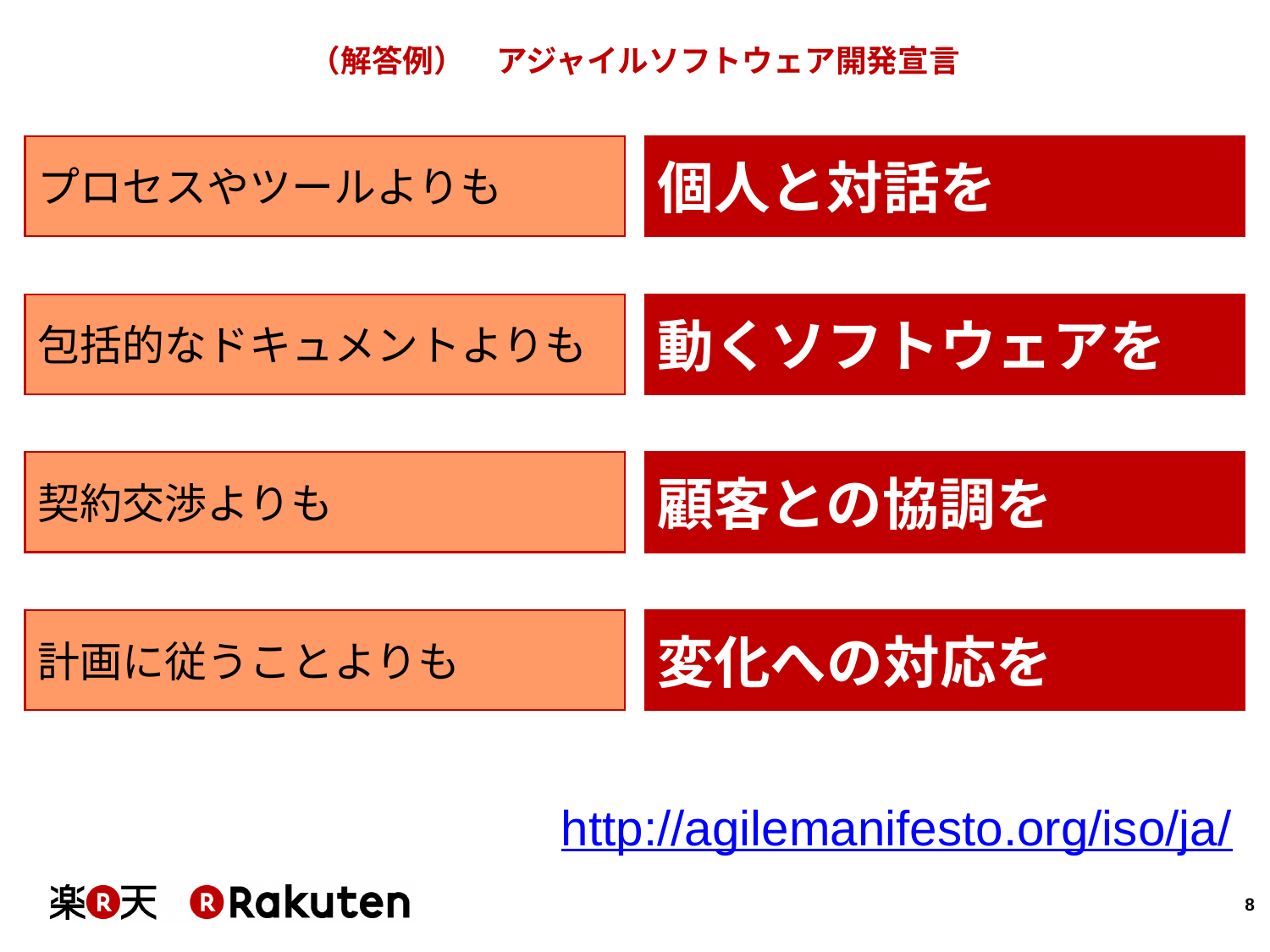

# （解答例）　アジャイルソフトウェア開発宣言
プロセスやツールよりも
個人と対話を
包括的なドキュメントよりも
動くソフトウェアを
契約交渉よりも
顧客との協調を
計画に従うことよりも
変化への対応を
http://agilemanifesto.org/iso/ja/